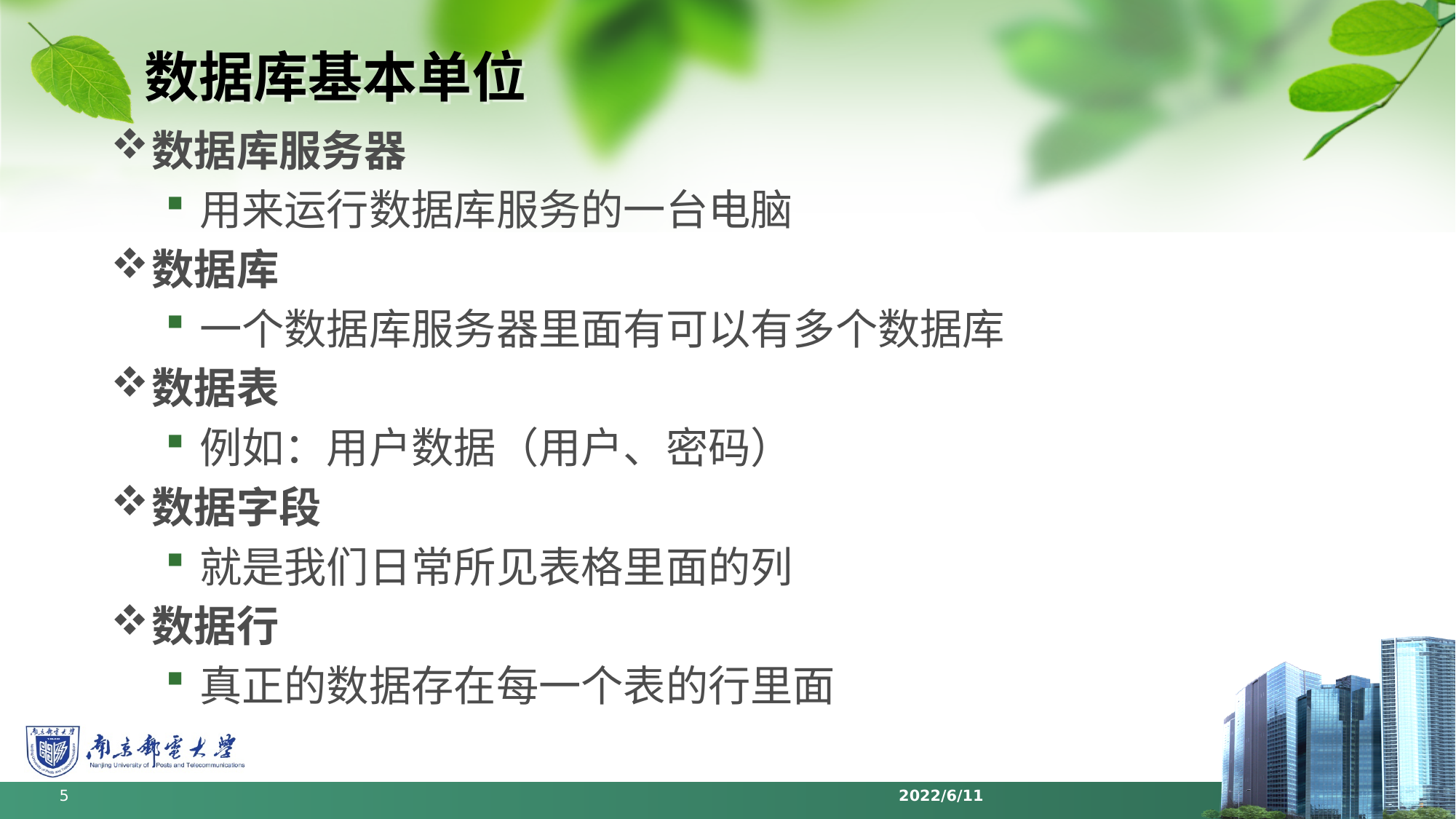

# 数据库基本单位
数据库服务器
用来运行数据库服务的一台电脑
数据库
一个数据库服务器里面有可以有多个数据库
数据表
例如：用户数据（用户、密码）
数据字段
就是我们日常所见表格里面的列
数据行
真正的数据存在每一个表的行里面
5
2022/6/11